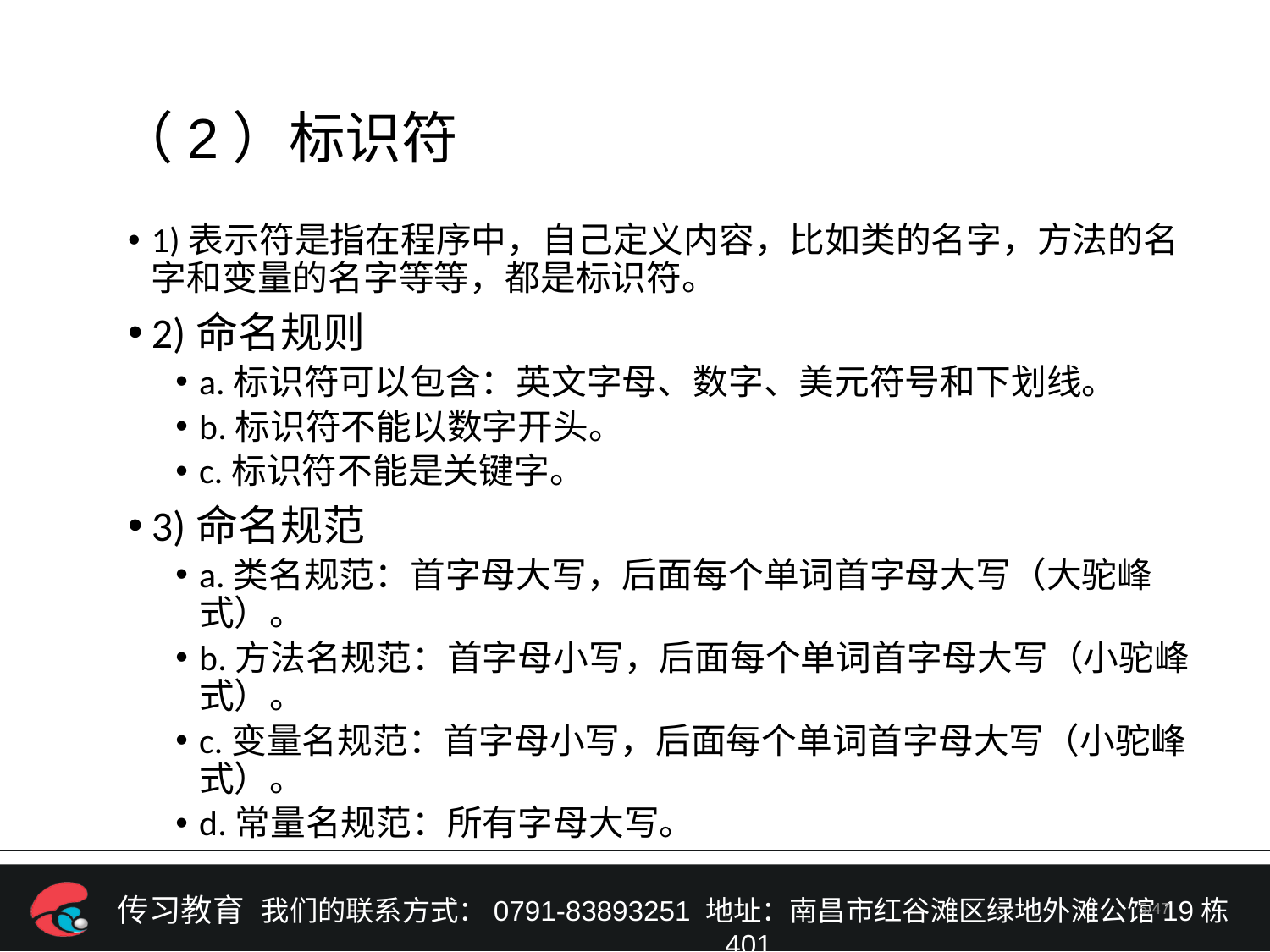

（2）标识符
1)表示符是指在程序中，自己定义内容，比如类的名字，方法的名字和变量的名字等等，都是标识符。
2)命名规则
a.标识符可以包含：英文字母、数字、美元符号和下划线。
b.标识符不能以数字开头。
c.标识符不能是关键字。
3)命名规范
a.类名规范：首字母大写，后面每个单词首字母大写（大驼峰式）。
b.方法名规范：首字母小写，后面每个单词首字母大写（小驼峰式）。
c.变量名规范：首字母小写，后面每个单词首字母大写（小驼峰式）。
d.常量名规范：所有字母大写。
5/47